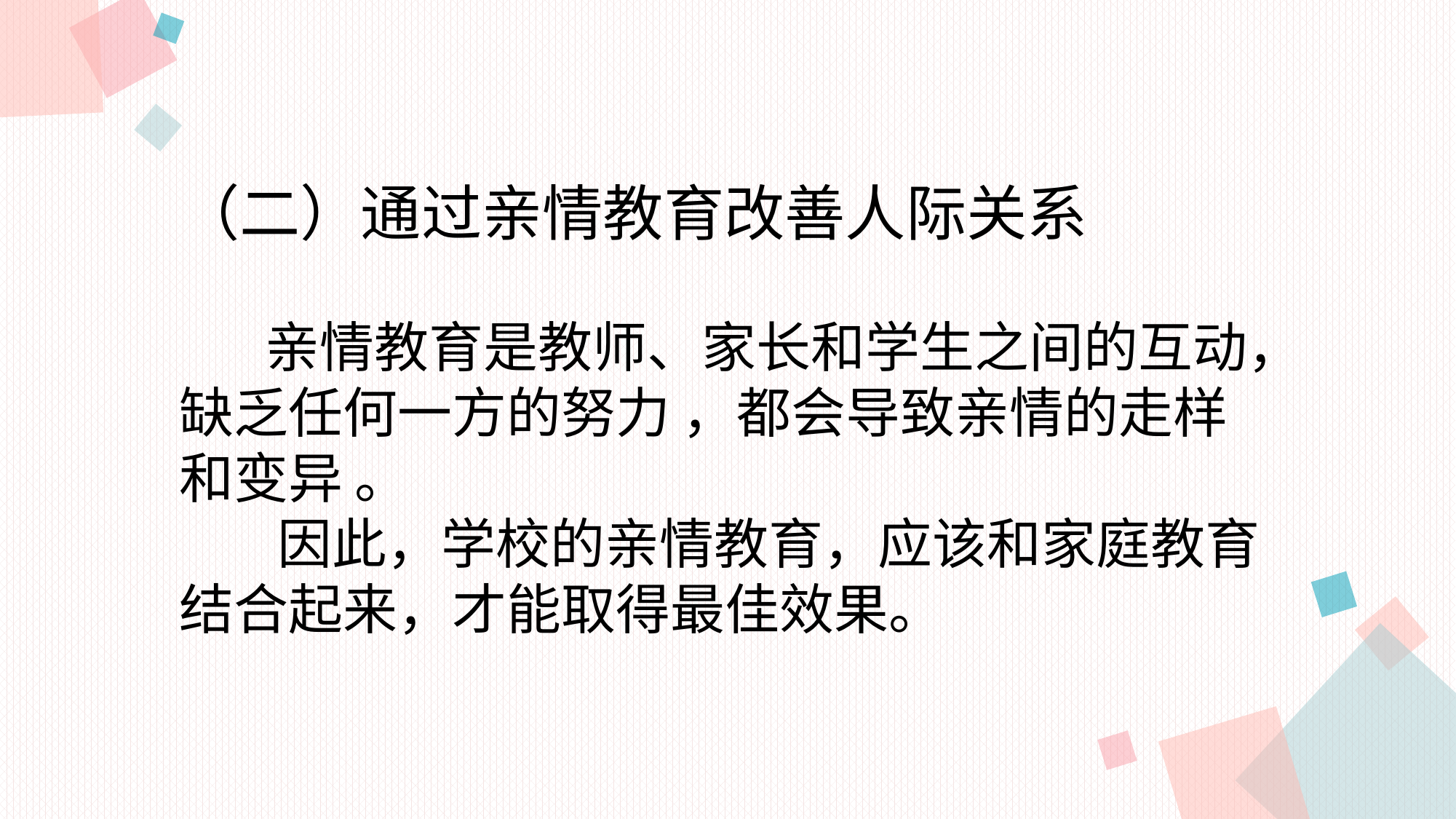

（二）通过亲情教育改善人际关系

      亲情教育是教师、家长和学生之间的互动，缺乏任何一方的努力 ，都会导致亲情的走样和变异 。
       因此，学校的亲情教育，应该和家庭教育结合起来，才能取得最佳效果。